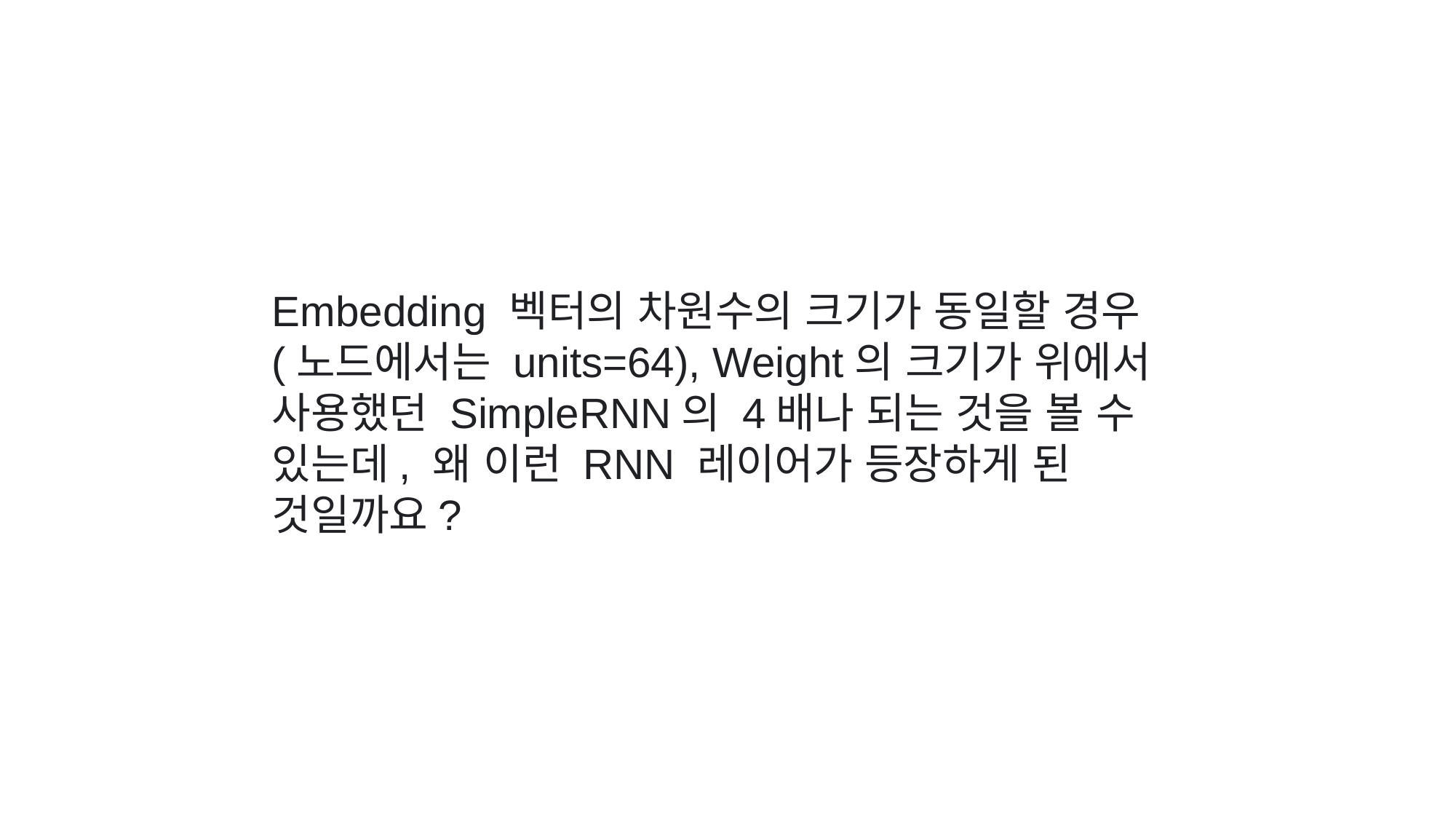

#
Embedding 벡터의 차원수의 크기가 동일할 경우(노드에서는 units=64), Weight의 크기가 위에서 사용했던 SimpleRNN의 4배나 되는 것을 볼 수 있는데, 왜 이런 RNN 레이어가 등장하게 된 것일까요?